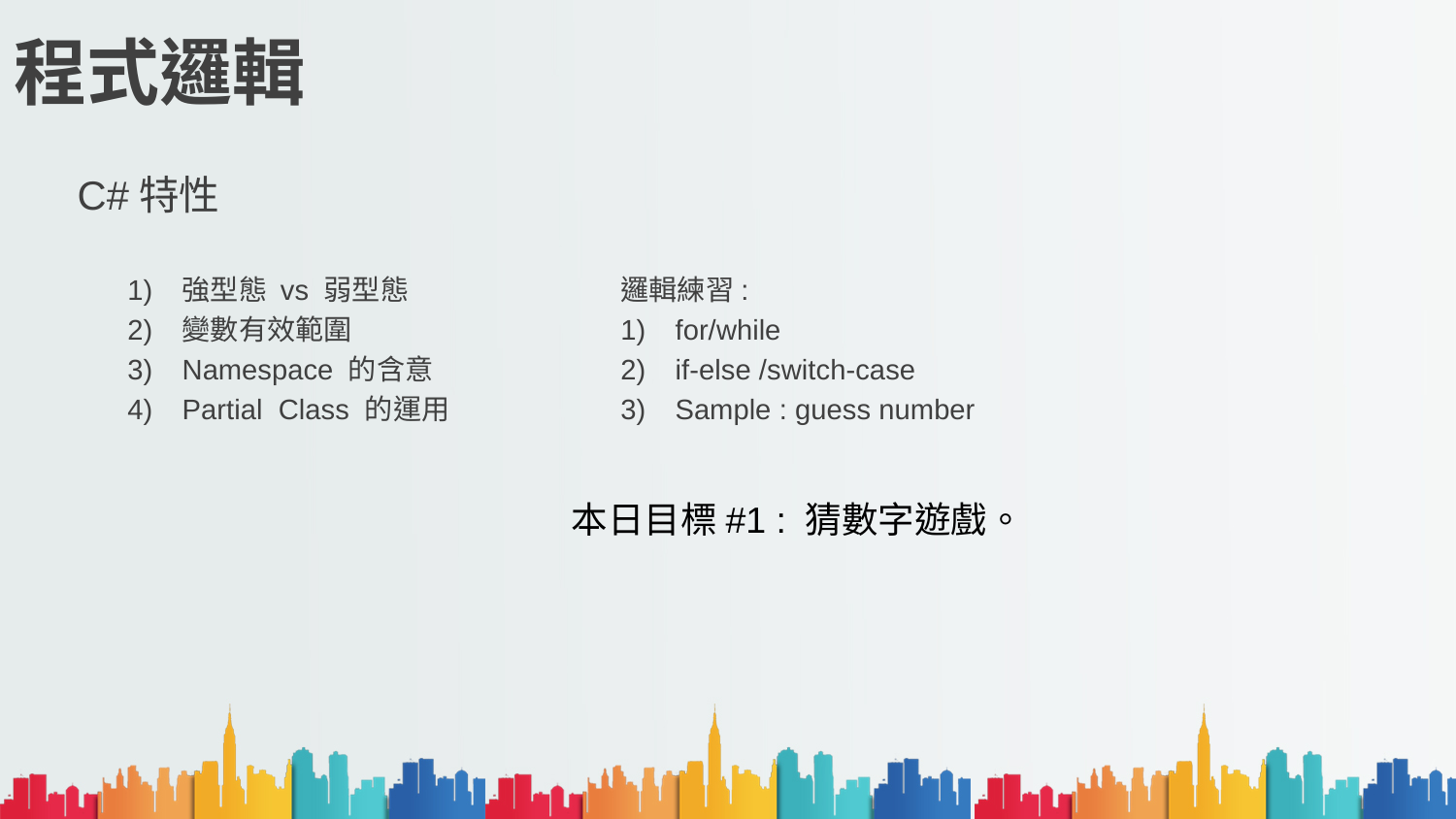

# 程式邏輯
C#特性
強型態 vs 弱型態
變數有效範圍
Namespace 的含意
Partial  Class 的運用
邏輯練習:
for/while
if-else /switch-case
Sample : guess number
本日目標#1 : 猜數字遊戲。